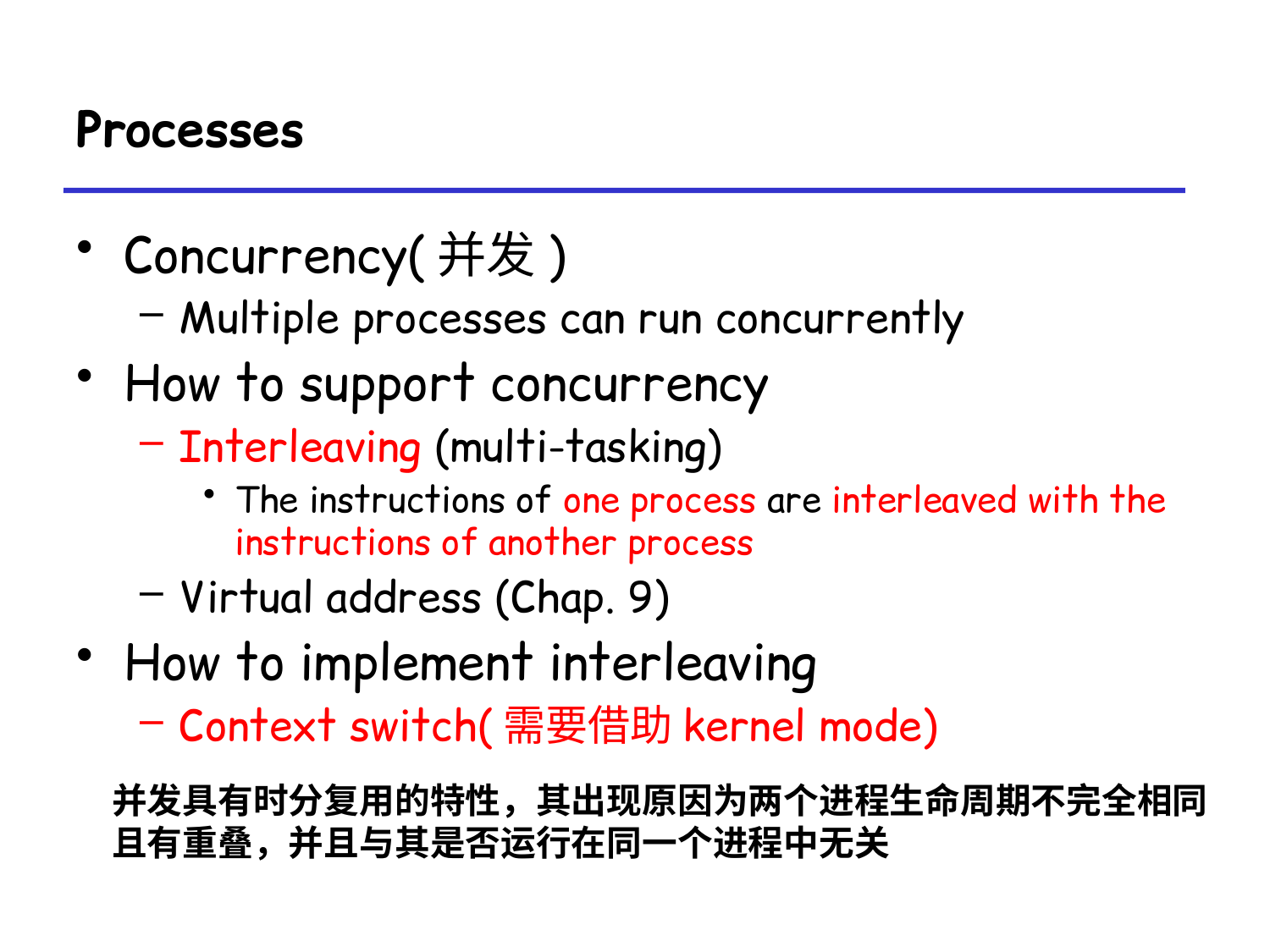

# Processes
Concurrency(并发)
Multiple processes can run concurrently
How to support concurrency
Interleaving (multi-tasking)
The instructions of one process are interleaved with the instructions of another process
Virtual address (Chap. 9)
How to implement interleaving
Context switch(需要借助kernel mode)
并发具有时分复用的特性，其出现原因为两个进程生命周期不完全相同
且有重叠，并且与其是否运行在同一个进程中无关